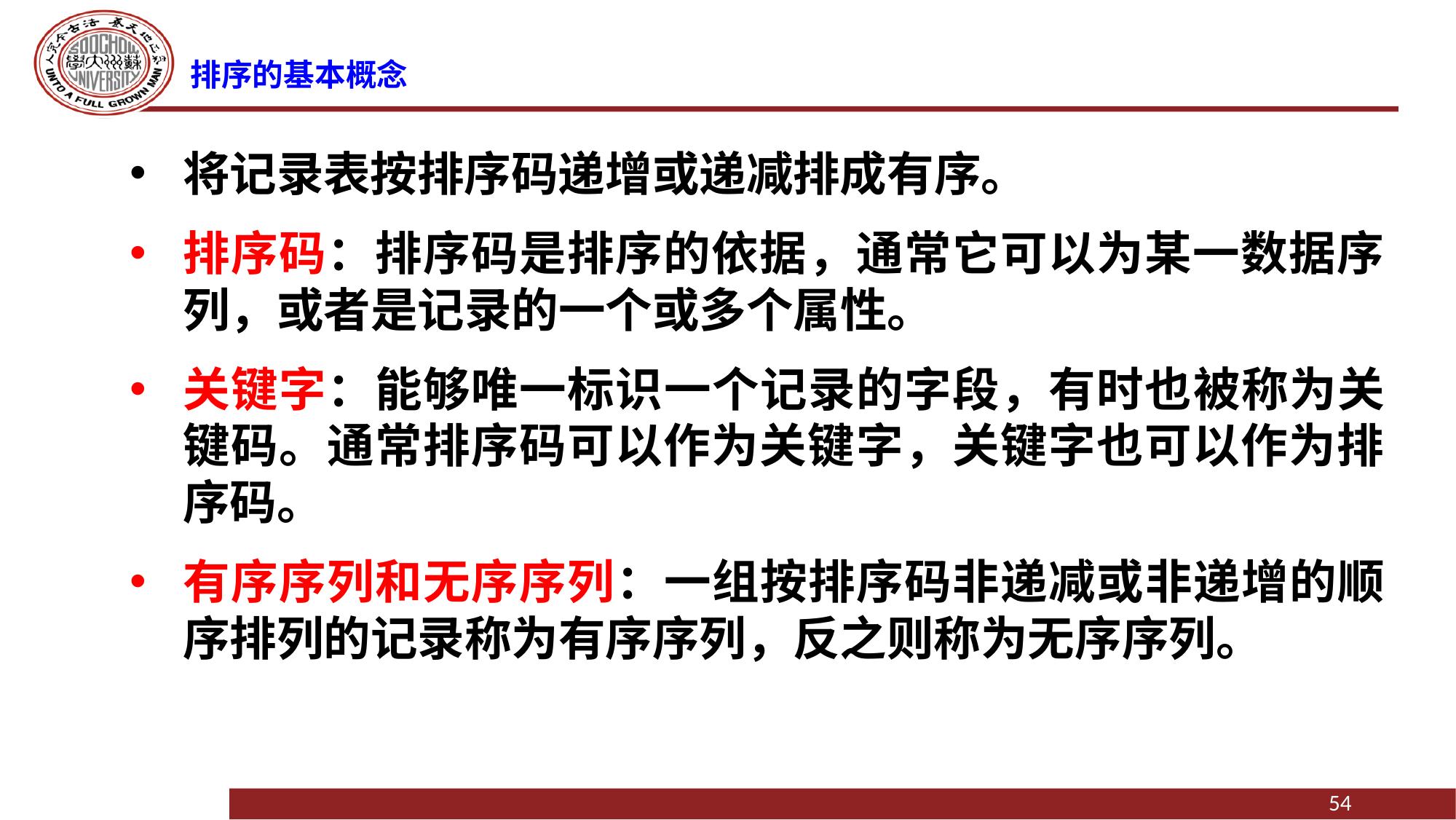

# 排序的基本概念
将记录表按排序码递增或递减排成有序。
排序码：排序码是排序的依据，通常它可以为某一数据序列，或者是记录的一个或多个属性。
关键字：能够唯一标识一个记录的字段，有时也被称为关键码。通常排序码可以作为关键字，关键字也可以作为排序码。
有序序列和无序序列：一组按排序码非递减或非递增的顺序排列的记录称为有序序列，反之则称为无序序列。

54